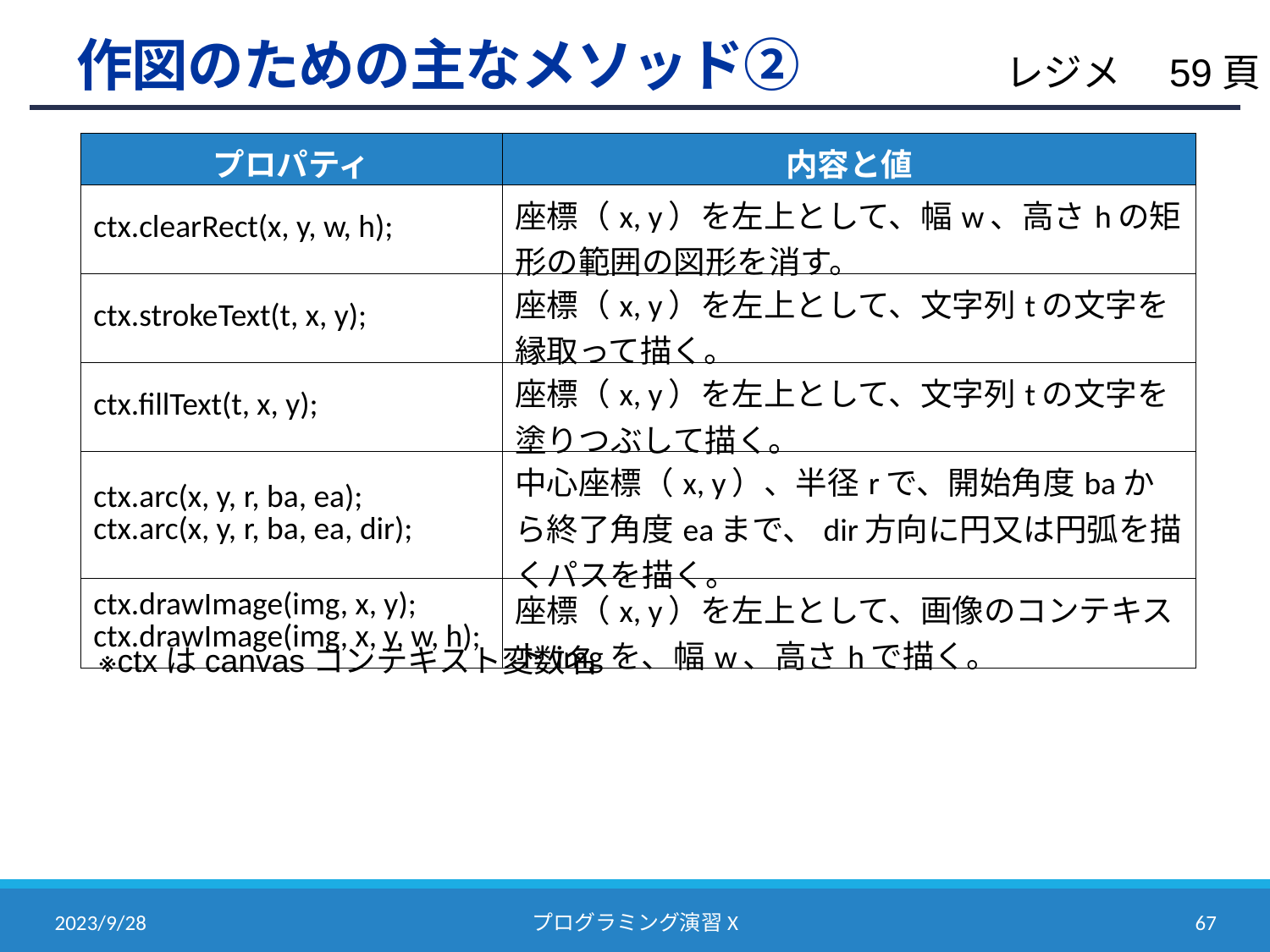

# 作図のための主なメソッド②
レジメ　59頁

| プロパティ | 内容と値 |
| --- | --- |
| ctx.clearRect(x, y, w, h); | 座標（x, y）を左上として、幅w、高さhの矩形の範囲の図形を消す。 |
| ctx.strokeText(t, x, y); | 座標（x, y）を左上として、文字列tの文字を縁取って描く。 |
| ctx.fillText(t, x, y); | 座標（x, y）を左上として、文字列tの文字を塗りつぶして描く。 |
| ctx.arc(x, y, r, ba, ea); ctx.arc(x, y, r, ba, ea, dir); | 中心座標（x, y）、半径rで、開始角度baから終了角度eaまで、dir方向に円又は円弧を描くパスを描く。 |
| ctx.drawImage(img, x, y); ctx.drawImage(img, x, y, w, h); | 座標（x, y）を左上として、画像のコンテキストimgを、幅w、高さhで描く。 |
※ctxはcanvasコンテキスト変数名
2023/9/28
プログラミング演習X
67